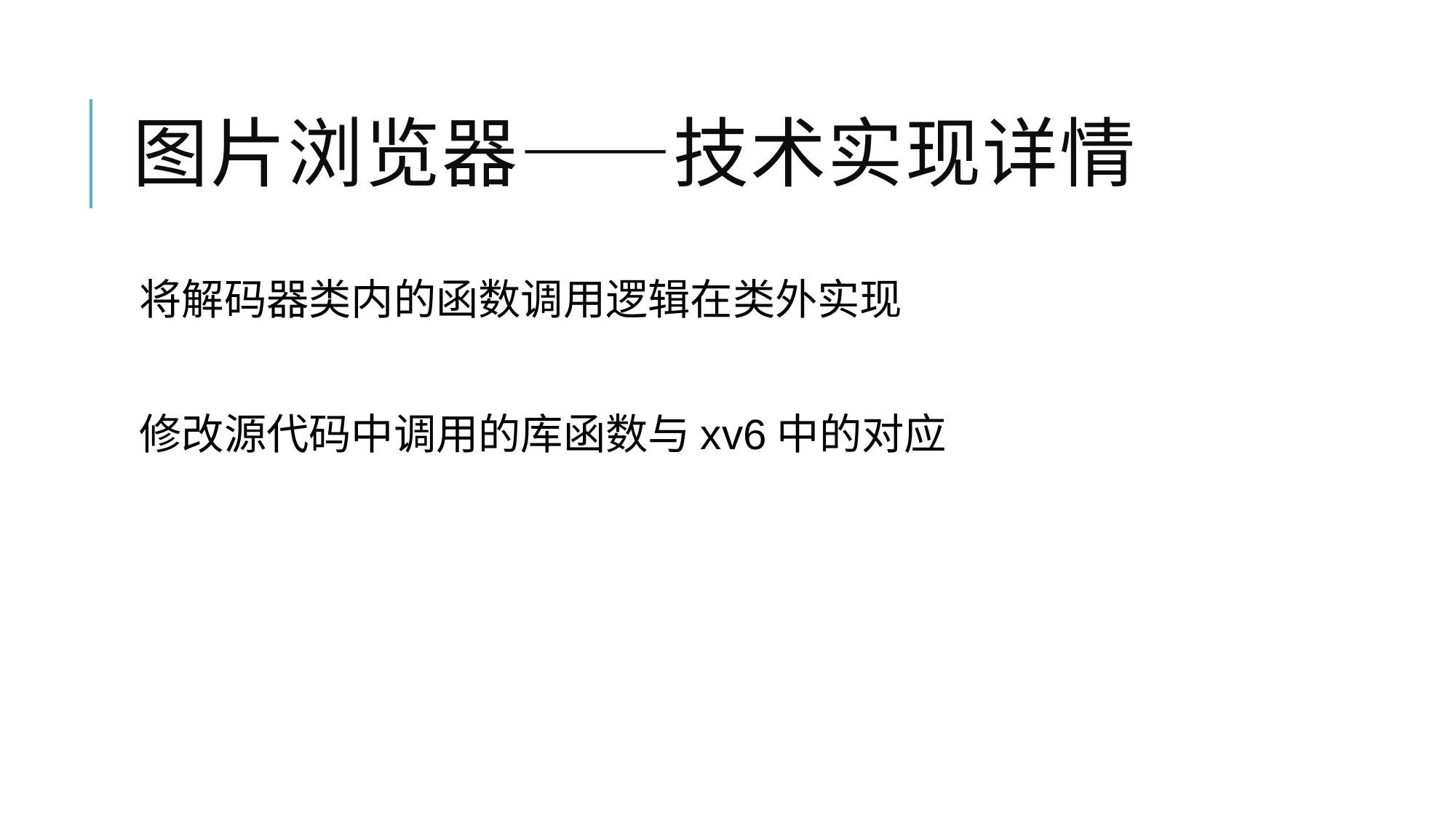

# 图片浏览器——技术实现详情
将解码器类内的函数调用逻辑在类外实现

修改源代码中调用的库函数与xv6中的对应